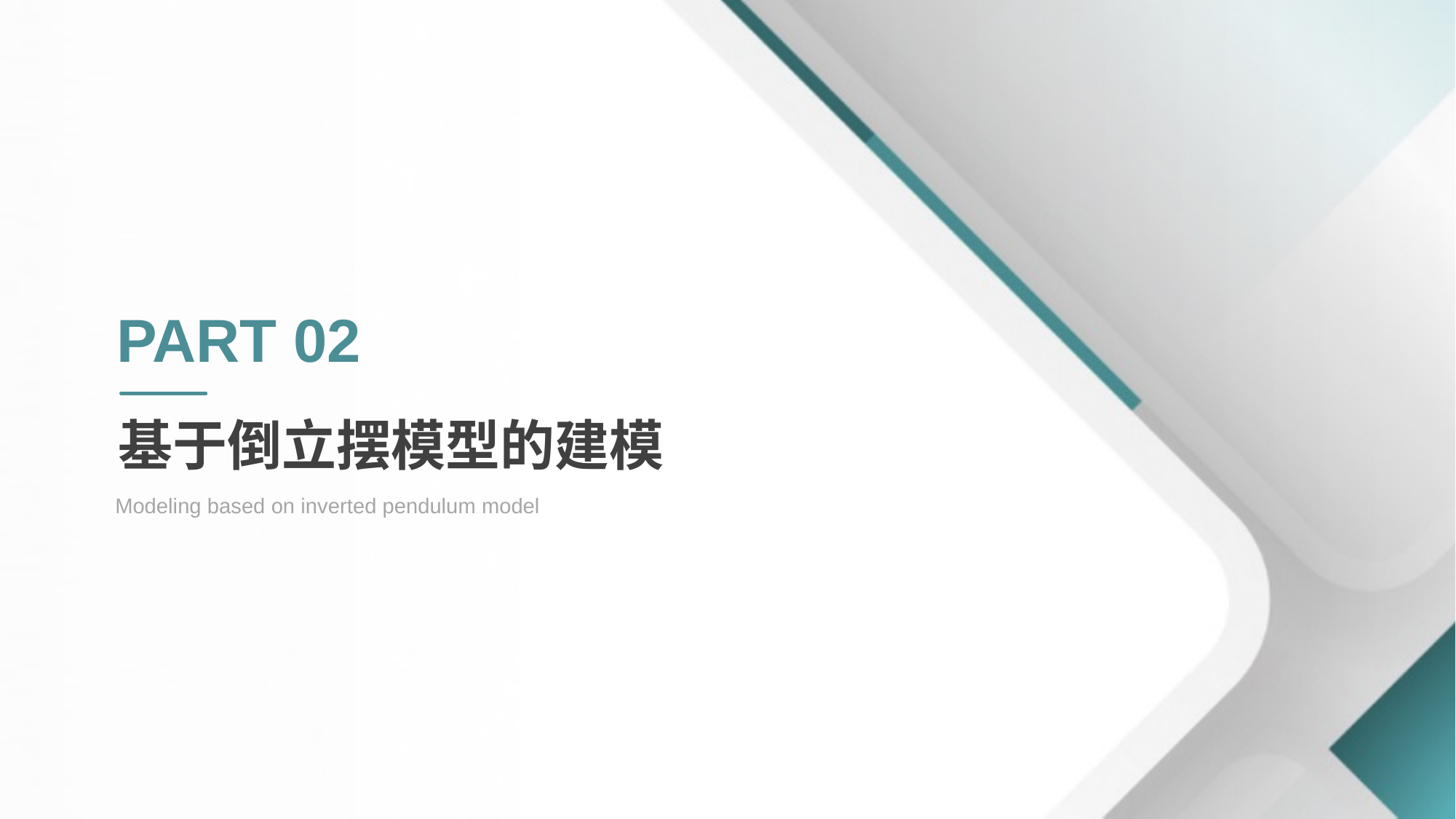

PART 02
基于倒立摆模型的建模
Modeling based on inverted pendulum model